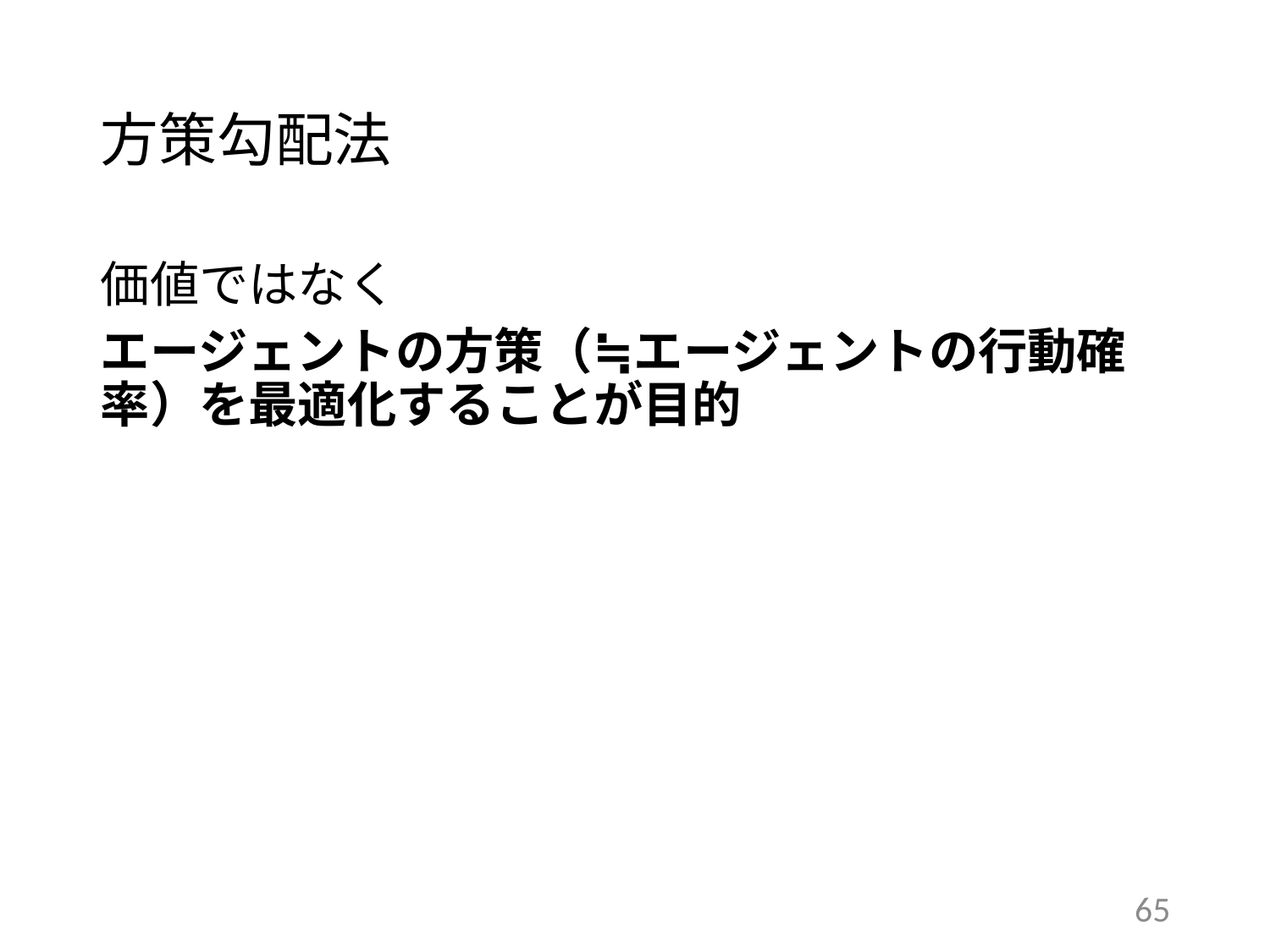

# 方策勾配法
価値ではなく
エージェントの方策（≒エージェントの行動確率）を最適化することが目的
65